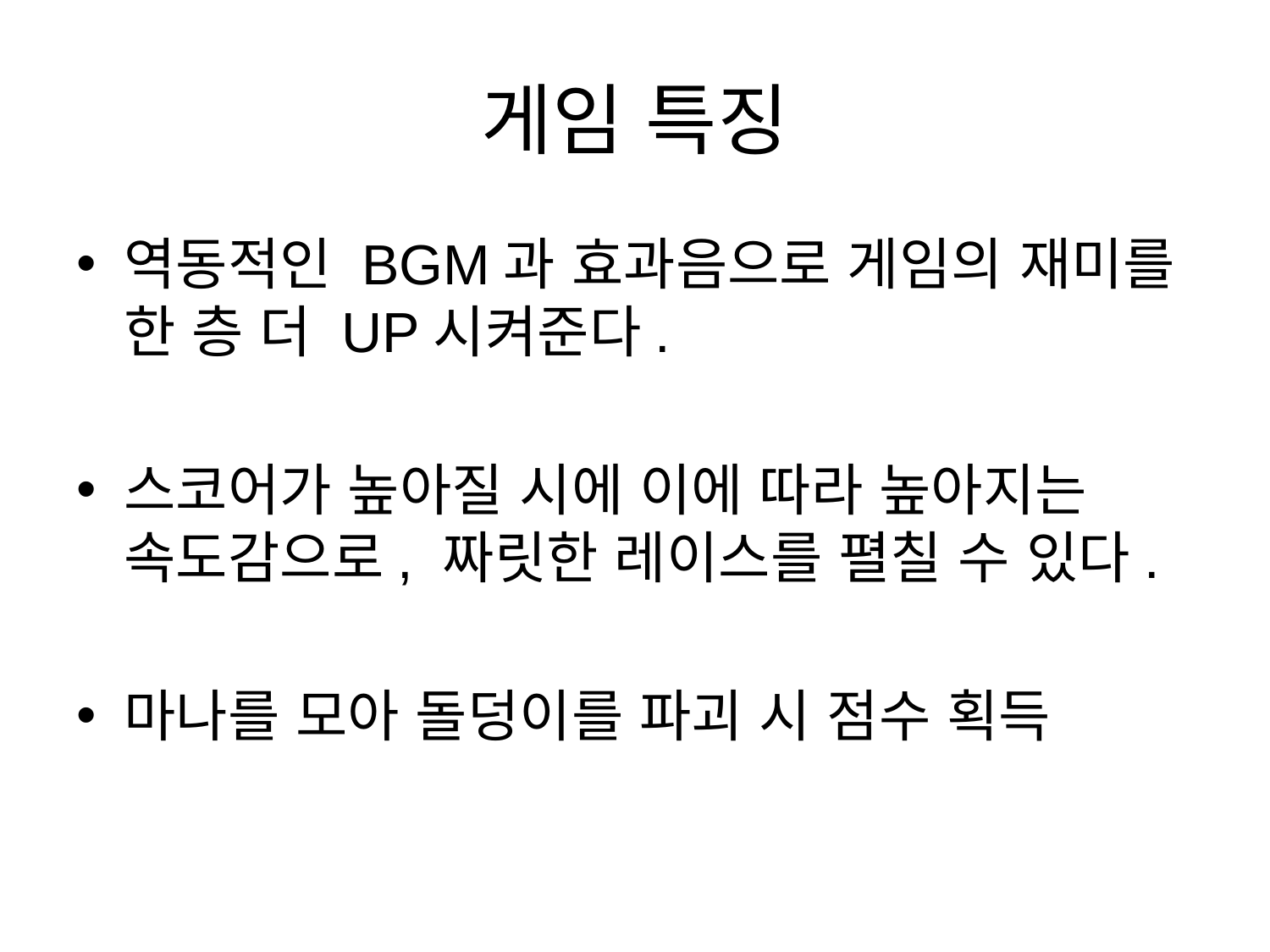

# 게임 특징
역동적인 BGM과 효과음으로 게임의 재미를 한 층 더 UP시켜준다.

스코어가 높아질 시에 이에 따라 높아지는 속도감으로, 짜릿한 레이스를 펼칠 수 있다.

마나를 모아 돌덩이를 파괴 시 점수 획득